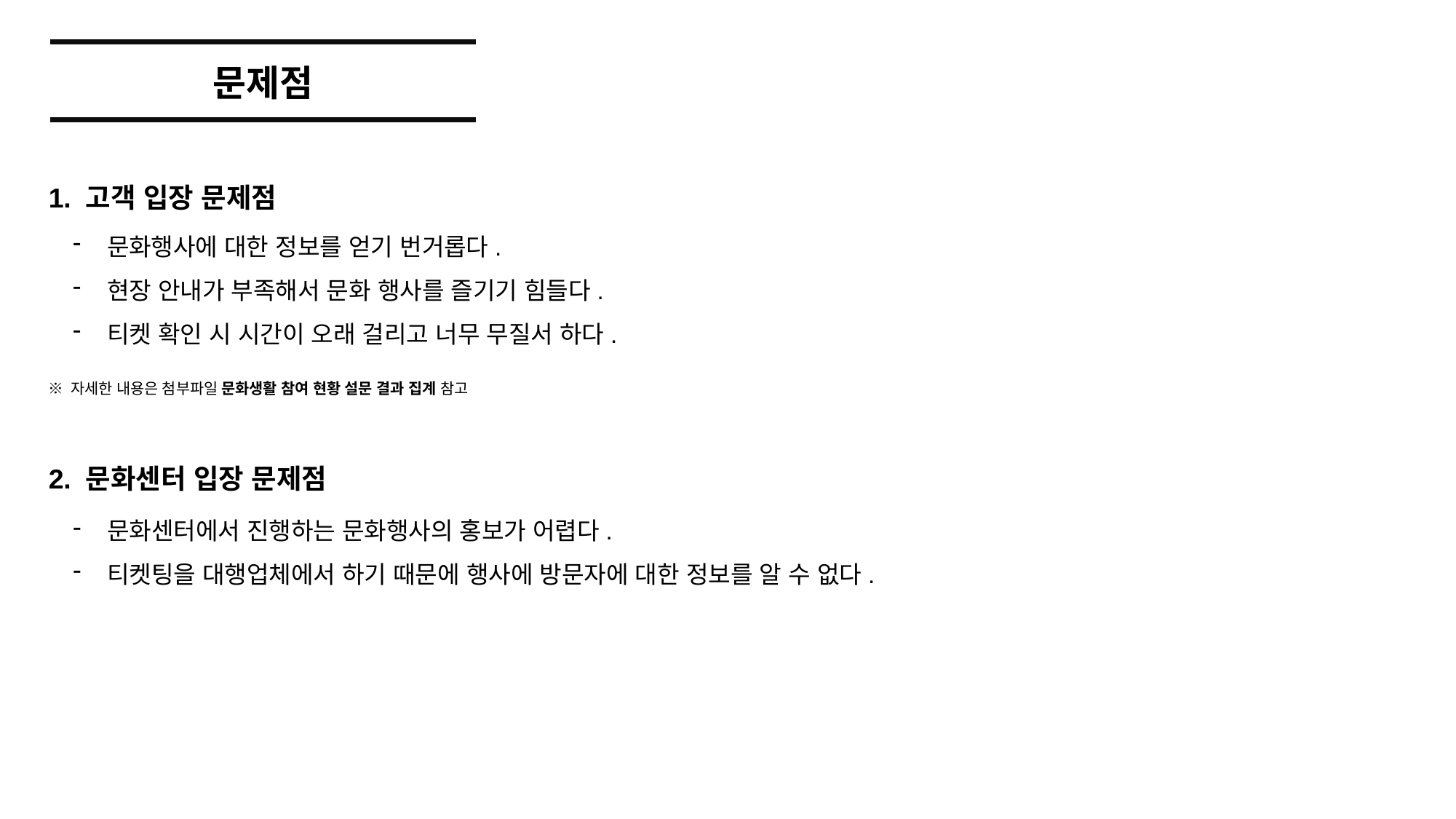

문제점
1. 고객 입장 문제점
문화행사에 대한 정보를 얻기 번거롭다.
현장 안내가 부족해서 문화 행사를 즐기기 힘들다.
티켓 확인 시 시간이 오래 걸리고 너무 무질서 하다.
※ 자세한 내용은 첨부파일 문화생활 참여 현황 설문 결과 집계 참고

2. 문화센터 입장 문제점
문화센터에서 진행하는 문화행사의 홍보가 어렵다.
티켓팅을 대행업체에서 하기 때문에 행사에 방문자에 대한 정보를 알 수 없다.